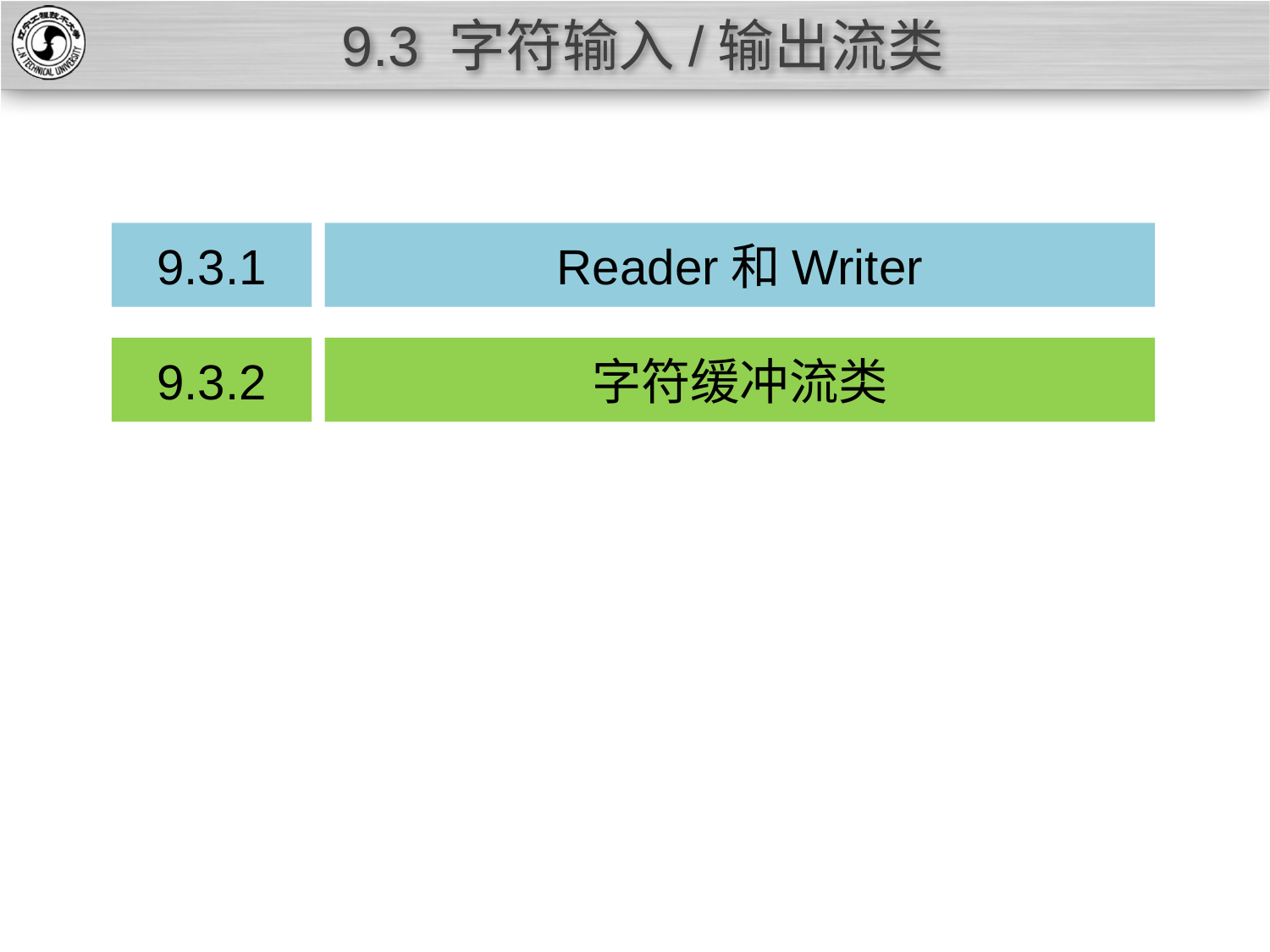

# 9.3 字符输入/输出流类
9.3.1
Reader和Writer
9.3.2
字符缓冲流类